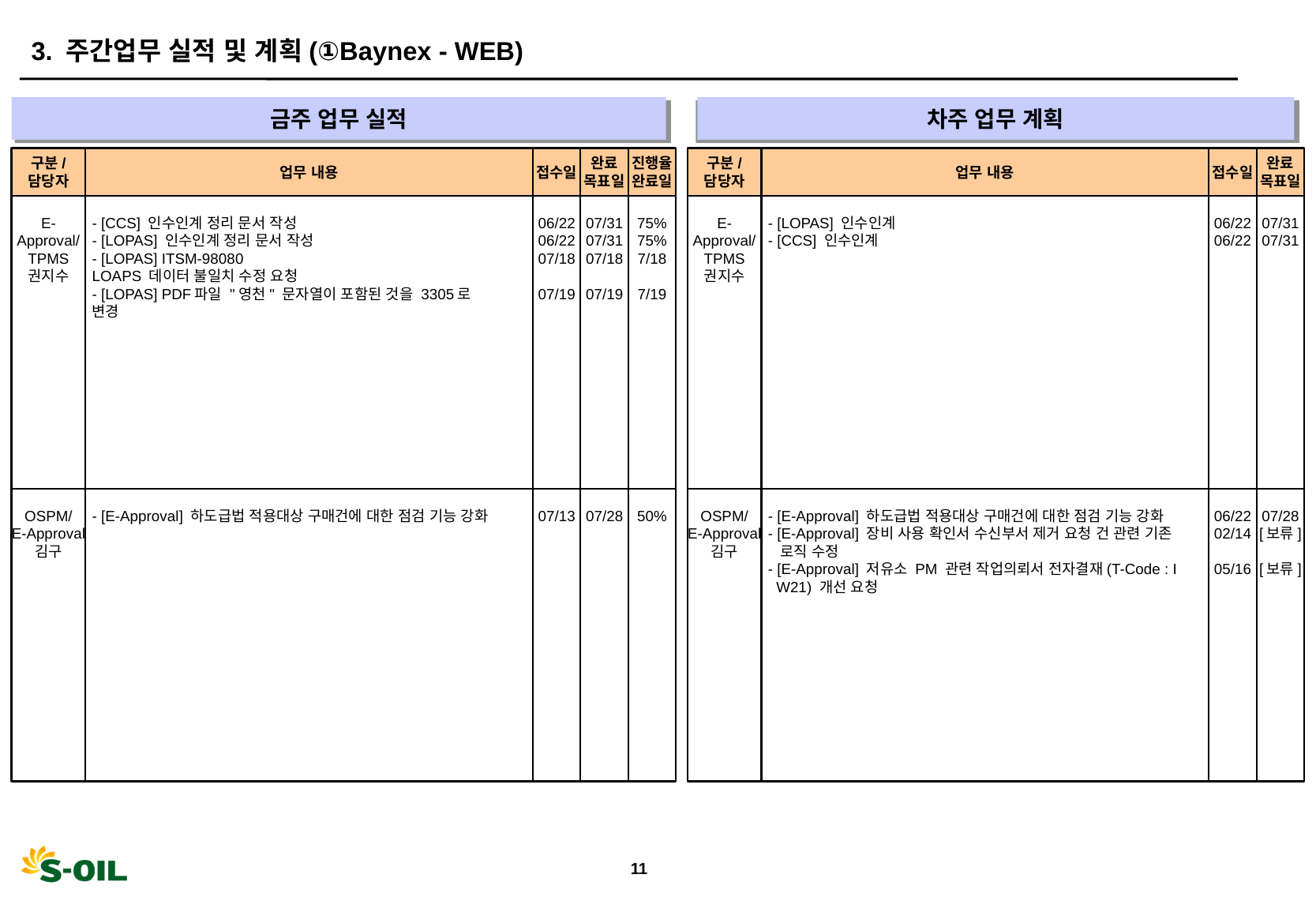

3. 주간업무 실적 및 계획(①Baynex - WEB)
금주 업무 실적
차주 업무 계획
" "
" "
구분/
담당자
업무 내용
접수일
완료
목표일
진행율
완료일
구분/
담당자
업무 내용
접수일
완료
목표일
E-Approval/
TPMS
권지수

- [CCS] 인수인계 정리 문서 작성
- [LOPAS] 인수인계 정리 문서 작성
- [LOPAS] ITSM-98080
LOAPS 데이터 불일치 수정 요청
- [LOPAS] PDF파일 "영천" 문자열이 포함된 것을 3305로
변경
06/22
06/22
07/18
07/19
07/31
07/31
07/18
07/19
75%
75%
7/18
7/19
E-Approval/
TPMS
권지수

- [LOPAS] 인수인계
- [CCS] 인수인계
06/22
06/22
07/31
07/31
OSPM/
E-Approval
김구

- [E-Approval] 하도급법 적용대상 구매건에 대한 점검 기능 강화
07/13
07/28
50%
OSPM/
E-Approval
김구

- [E-Approval] 하도급법 적용대상 구매건에 대한 점검 기능 강화
- [E-Approval] 장비 사용 확인서 수신부서 제거 요청 건 관련 기존
   로직 수정
- [E-Approval] 저유소 PM 관련 작업의뢰서 전자결재(T-Code : I
  W21) 개선 요청
06/22
02/14
05/16
07/28
[보류]
[보류]